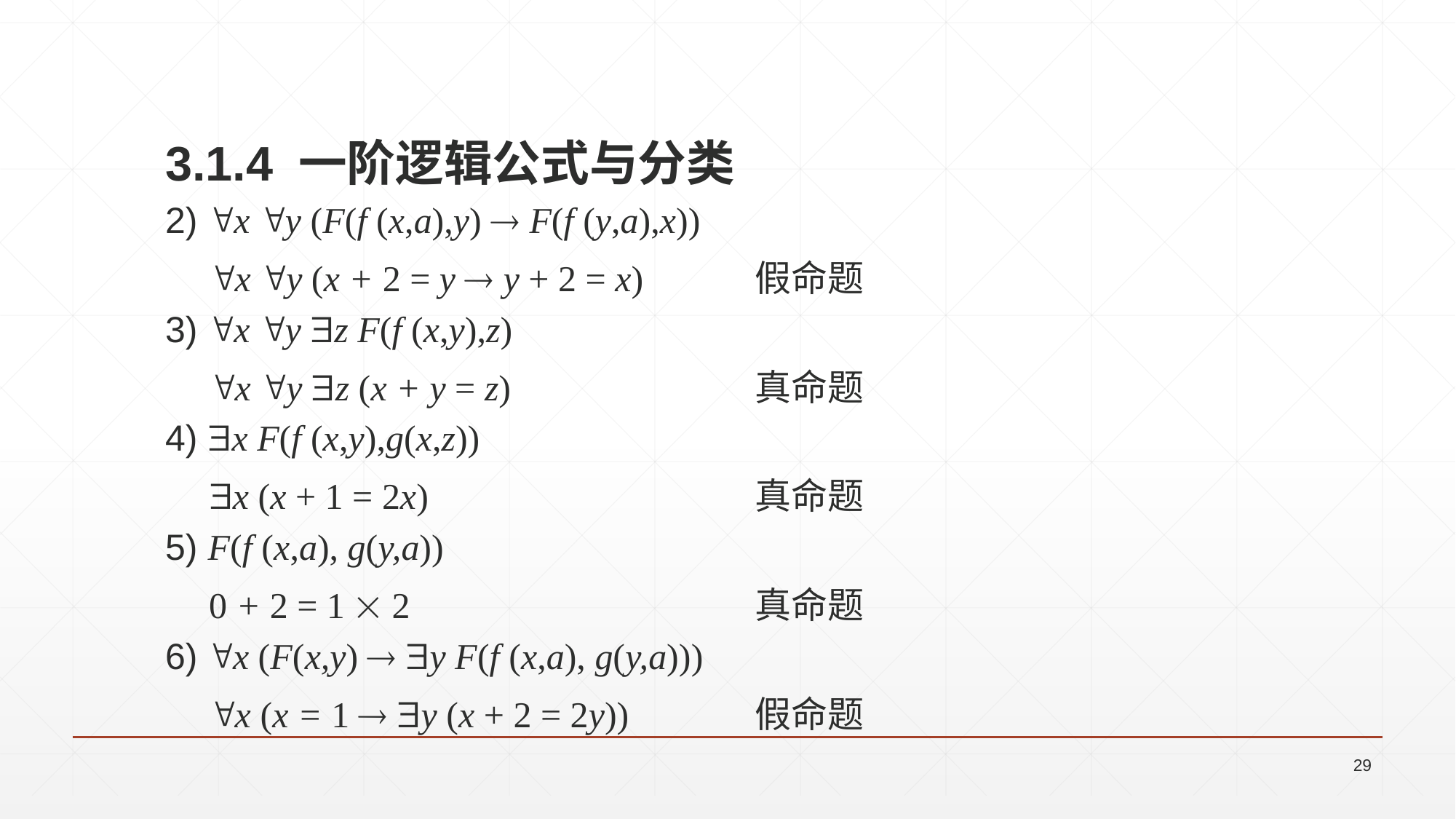

3.1.4 一阶逻辑公式与分类

∀x ∀y (x + 2 = y → y + 2 = x)        	假命题

∀x ∀y ∃z (x + y = z)         		真命题

∃x (x + 1 = 2x)        			真命题

0 + 2 = 1 × 2         			真命题

∀x (x = 1 → ∃y (x + 2 = 2y))      	假命题
2) ∀x ∀y (F(f (x,a),y) → F(f (y,a),x))

3) ∀x ∀y ∃z F(f (x,y),z)

4) ∃x F(f (x,y),g(x,z))

5) F(f (x,a), g(y,a))

6) ∀x (F(x,y) → ∃y F(f (x,a), g(y,a)))
29